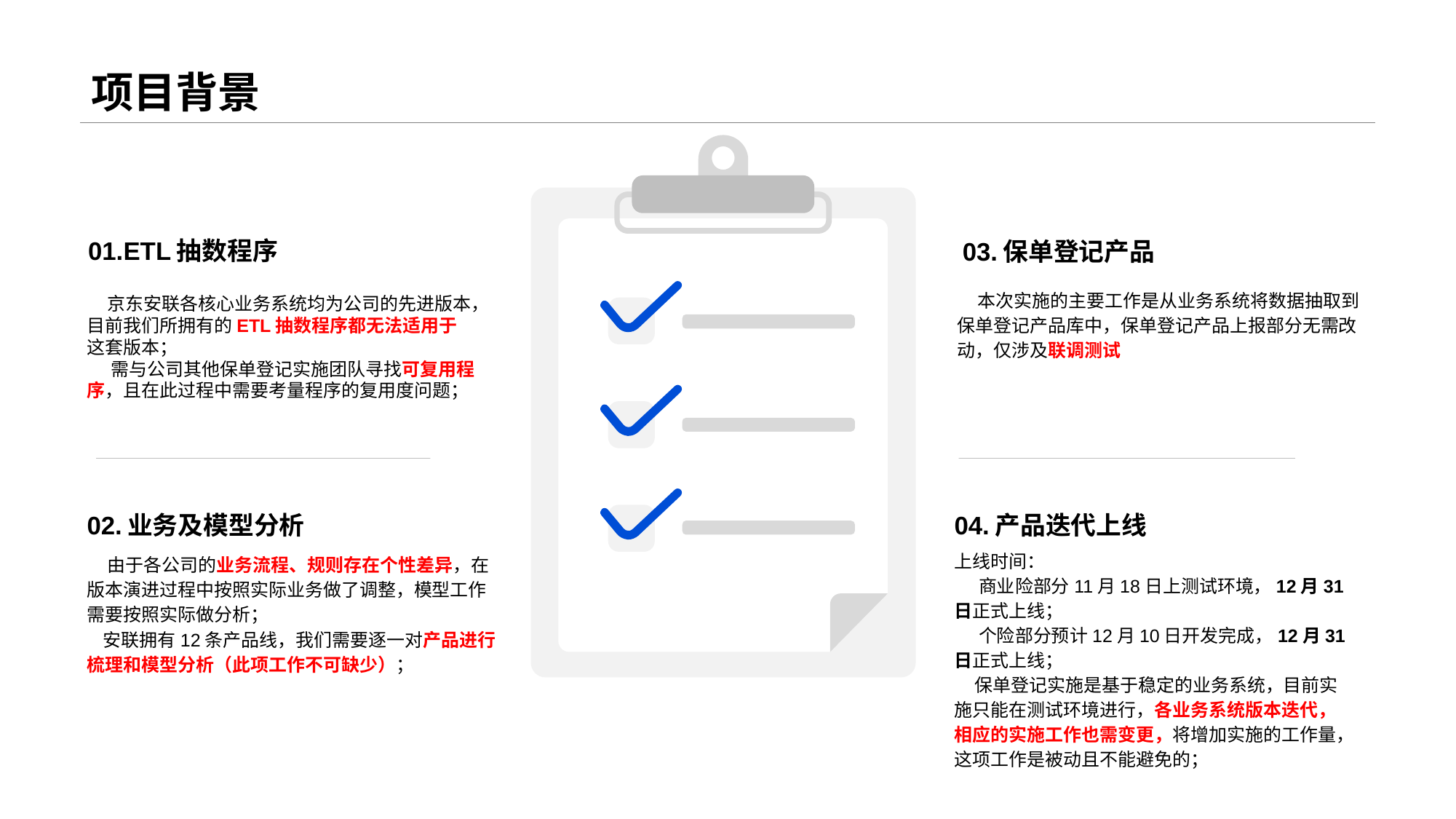

# 项目背景

01.ETL抽数程序
    京东安联各核心业务系统均为公司的先进版本，目前我们所拥有的ETL抽数程序都无法适用于这套版本；
     需与公司其他保单登记实施团队寻找可复用程序，且在此过程中需要考量程序的复用度问题；
02.业务及模型分析
    由于各公司的业务流程、规则存在个性差异，在版本演进过程中按照实际业务做了调整，模型工作需要按照实际做分析；
   安联拥有12条产品线，我们需要逐一对产品进行梳理和模型分析（此项工作不可缺少）；

03.保单登记产品
    本次实施的主要工作是从业务系统将数据抽取到保单登记产品库中，保单登记产品上报部分无需改动，仅涉及联调测试

04.产品迭代上线
上线时间：
     商业险部分11月18日上测试环境，12月31日正式上线；
     个险部分预计12月10日开发完成，12月31日正式上线；
     保单登记实施是基于稳定的业务系统，目前实施只能在测试环境进行，各业务系统版本迭代，相应的实施工作也需变更，将增加实施的工作量，这项工作是被动且不能避免的；